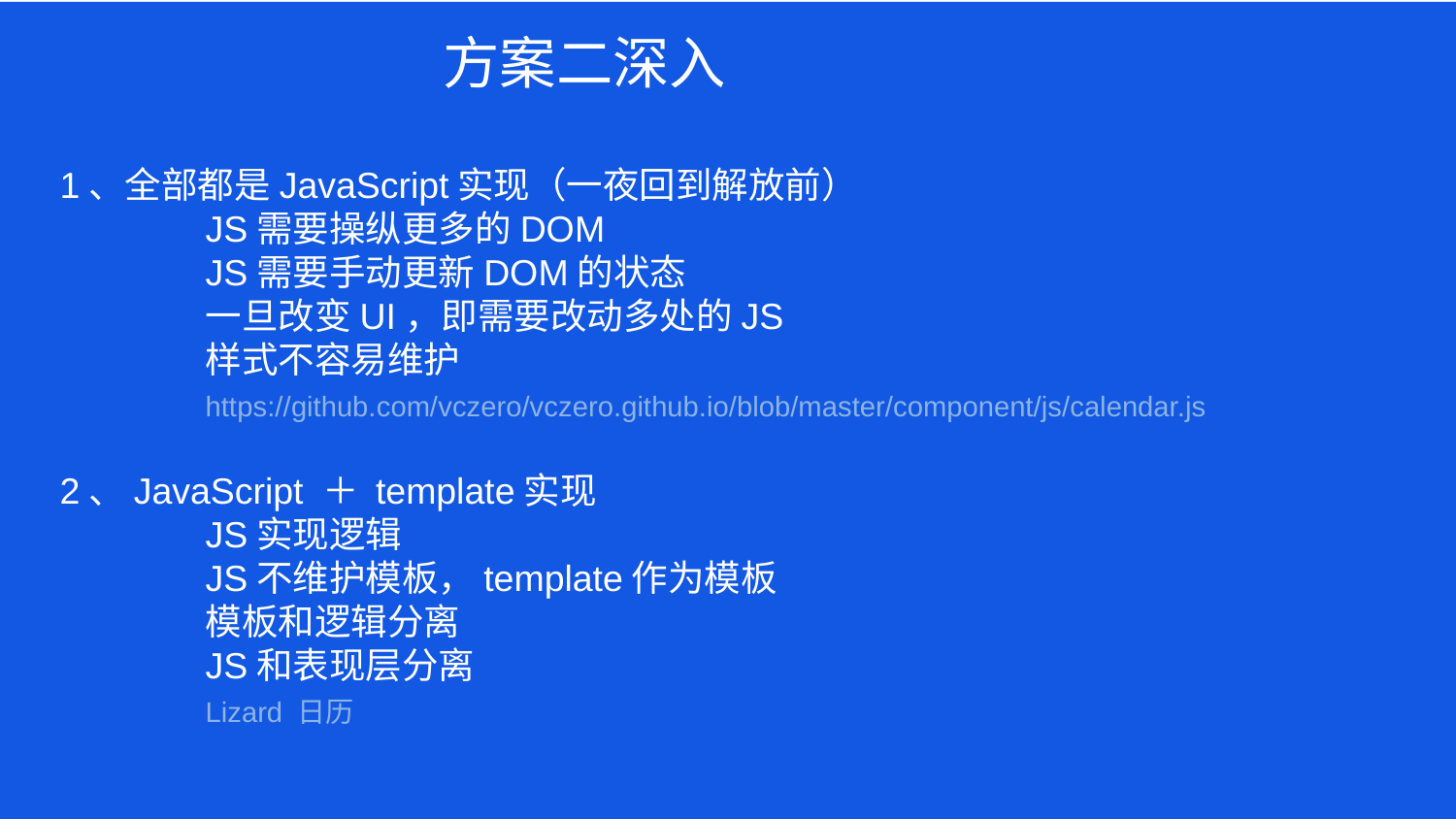

方案二深入
1、全部都是JavaScript实现（一夜回到解放前）
	JS需要操纵更多的DOM
	JS需要手动更新DOM的状态
	一旦改变UI，即需要改动多处的JS
	样式不容易维护
	https://github.com/vczero/vczero.github.io/blob/master/component/js/calendar.js

2、JavaScript ＋ template实现
	JS实现逻辑
	JS不维护模板，template作为模板
	模板和逻辑分离
	JS和表现层分离
	Lizard 日历